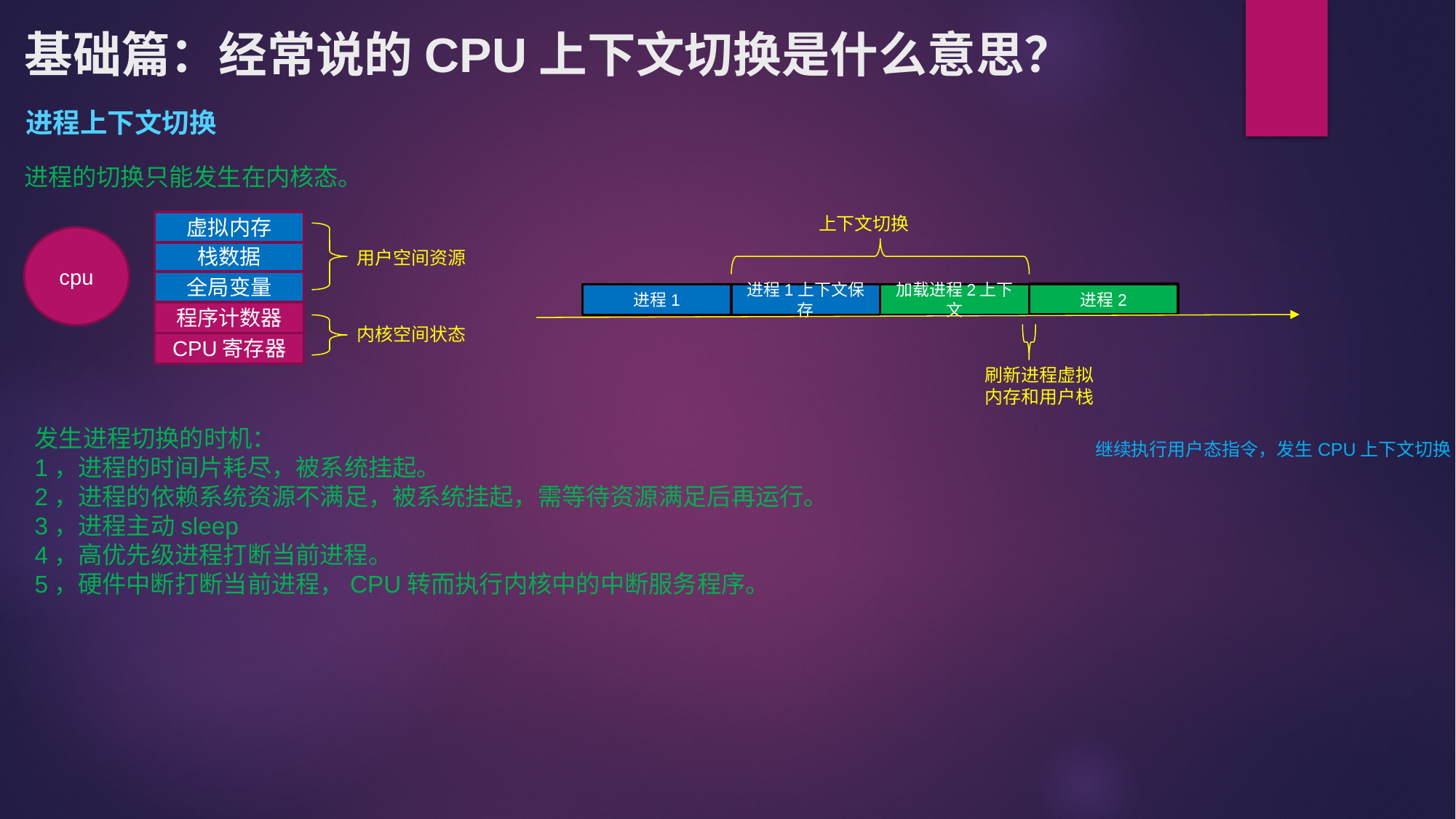

# 基础篇：经常说的CPU上下文切换是什么意思？
进程上下文切换

进程的切换只能发生在内核态。
上下文切换
虚拟内存

cpu
栈数据
用户空间资源
全局变量
进程2
进程1
进程1上下文保存
加载进程2上下文
程序计数器

内核空间状态
CPU寄存器

刷新进程虚拟内存和用户栈
发生进程切换的时机：
1，进程的时间片耗尽，被系统挂起。
2，进程的依赖系统资源不满足，被系统挂起，需等待资源满足后再运行。
3，进程主动sleep
4，高优先级进程打断当前进程。
5，硬件中断打断当前进程，CPU转而执行内核中的中断服务程序。
继续执行用户态指令，发生CPU上下文切换